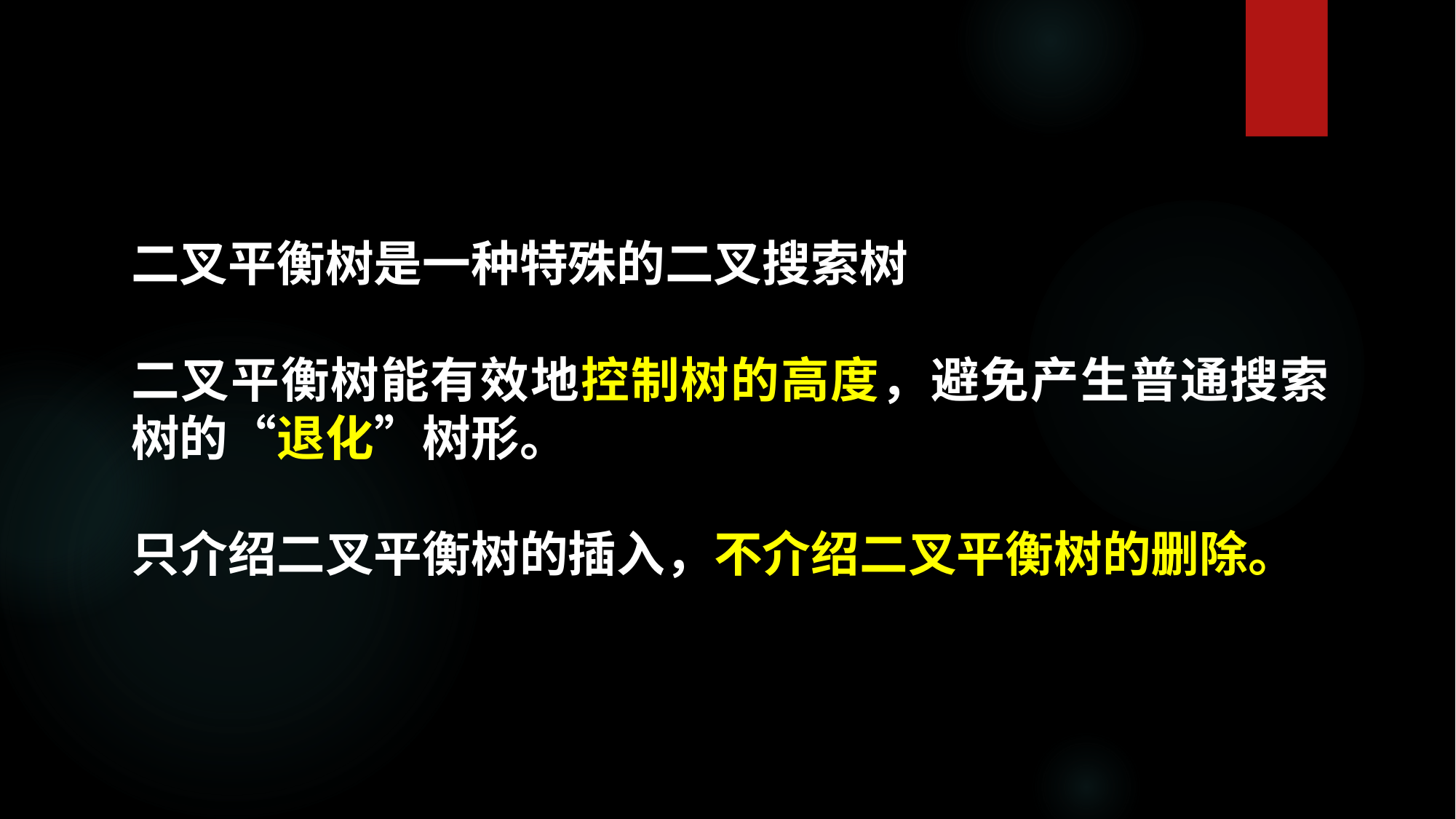

二叉平衡树是一种特殊的二叉搜索树

二叉平衡树能有效地控制树的高度，避免产生普通搜索树的“退化”树形。

只介绍二叉平衡树的插入，不介绍二叉平衡树的删除。